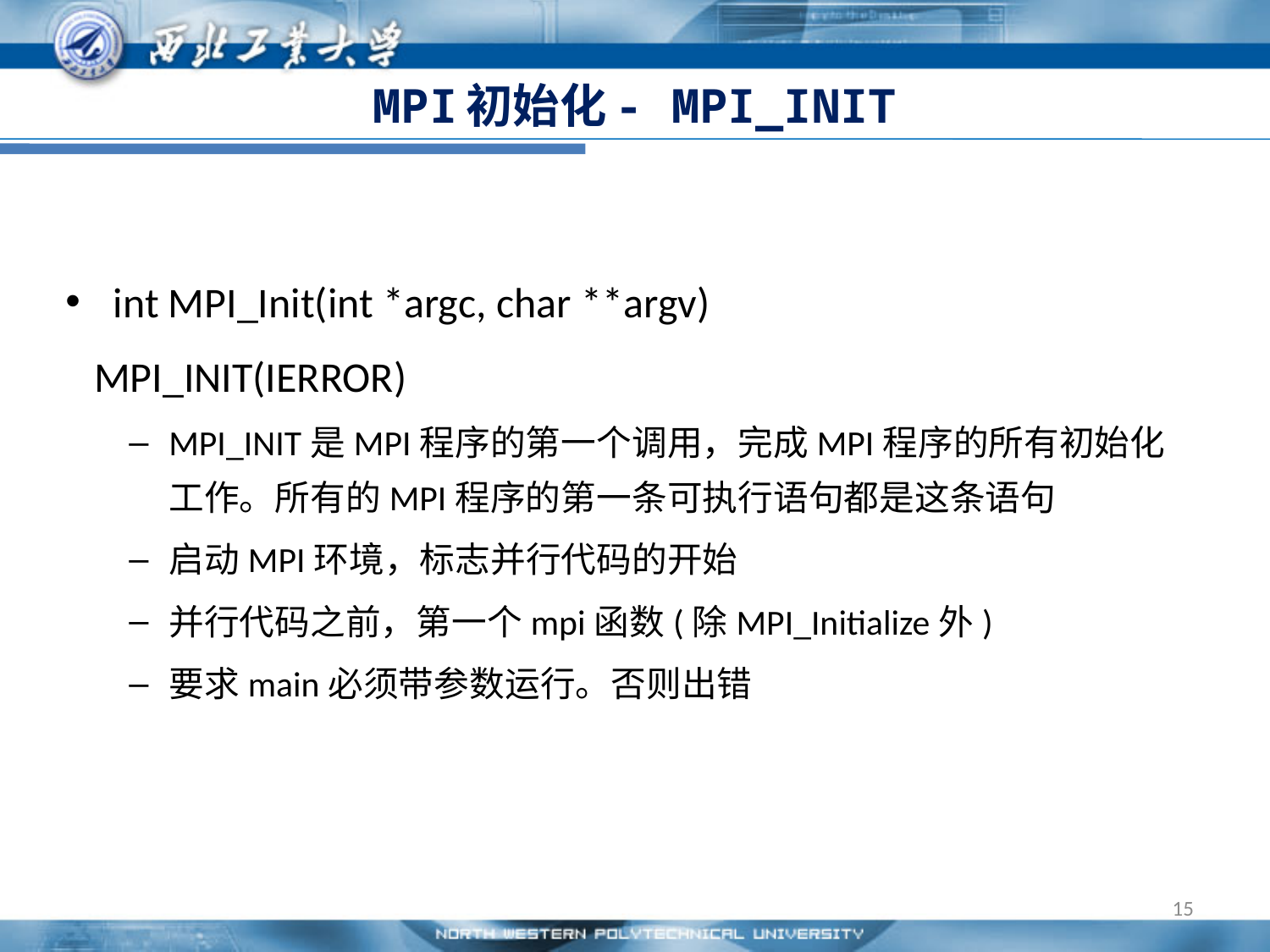

# MPI初始化- MPI_INIT
int MPI_Init(int *argc, char **argv)
   MPI_INIT(IERROR)
MPI_INIT是MPI程序的第一个调用，完成MPI程序的所有初始化工作。所有的MPI程序的第一条可执行语句都是这条语句
启动MPI环境，标志并行代码的开始
并行代码之前，第一个mpi函数(除MPI_Initialize外)
要求main必须带参数运行。否则出错

15